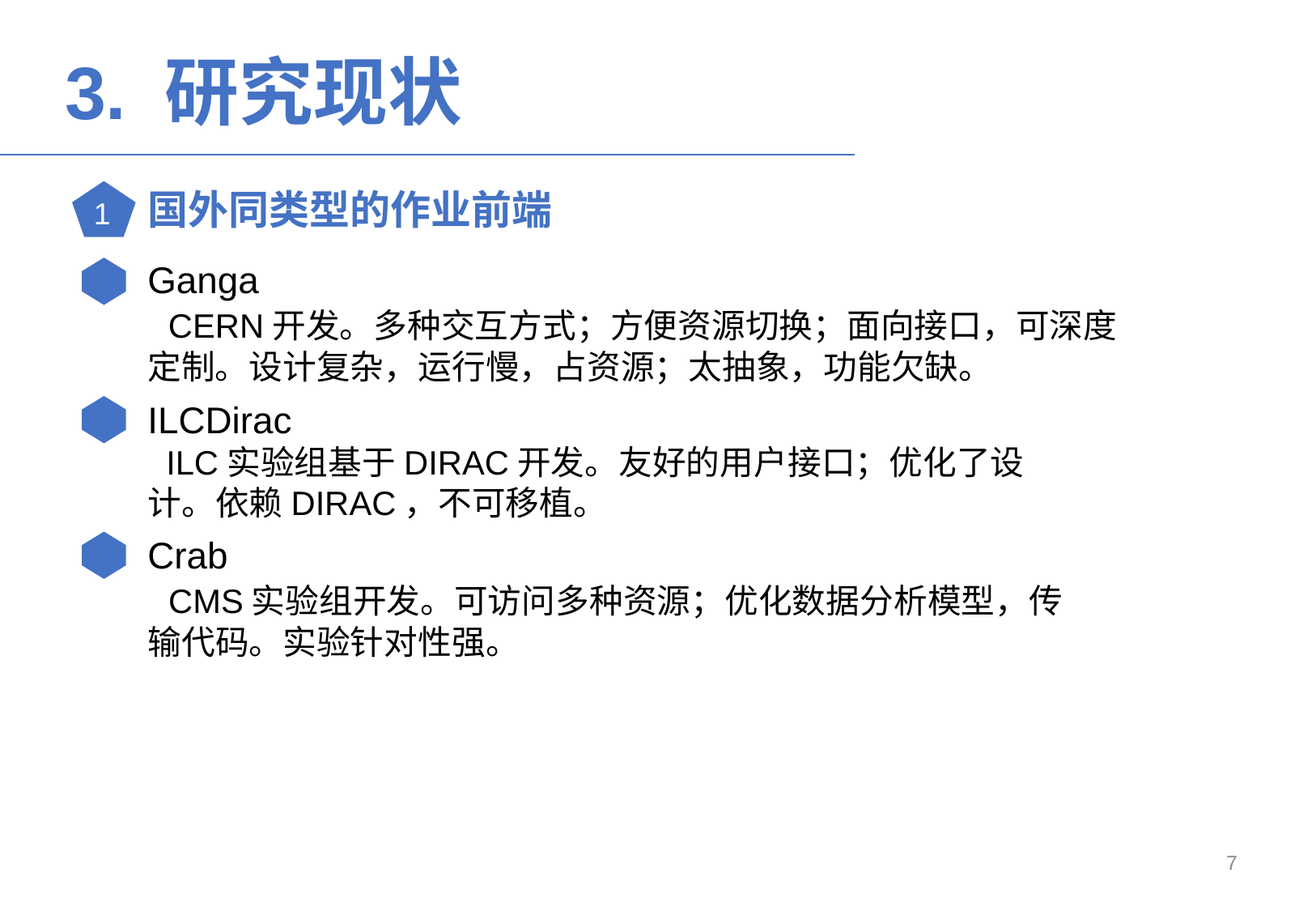

3. 研究现状
国外同类型的作业前端

1
Ganga
  CERN开发。多种交互方式；方便资源切换；面向接口，可深度
定制。设计复杂，运行慢，占资源；太抽象，功能欠缺。

ILCDirac
  ILC实验组基于DIRAC开发。友好的用户接口；优化了设计。依赖DIRAC，不可移植。

Crab
  CMS实验组开发。可访问多种资源；优化数据分析模型，传输代码。实验针对性强。

7